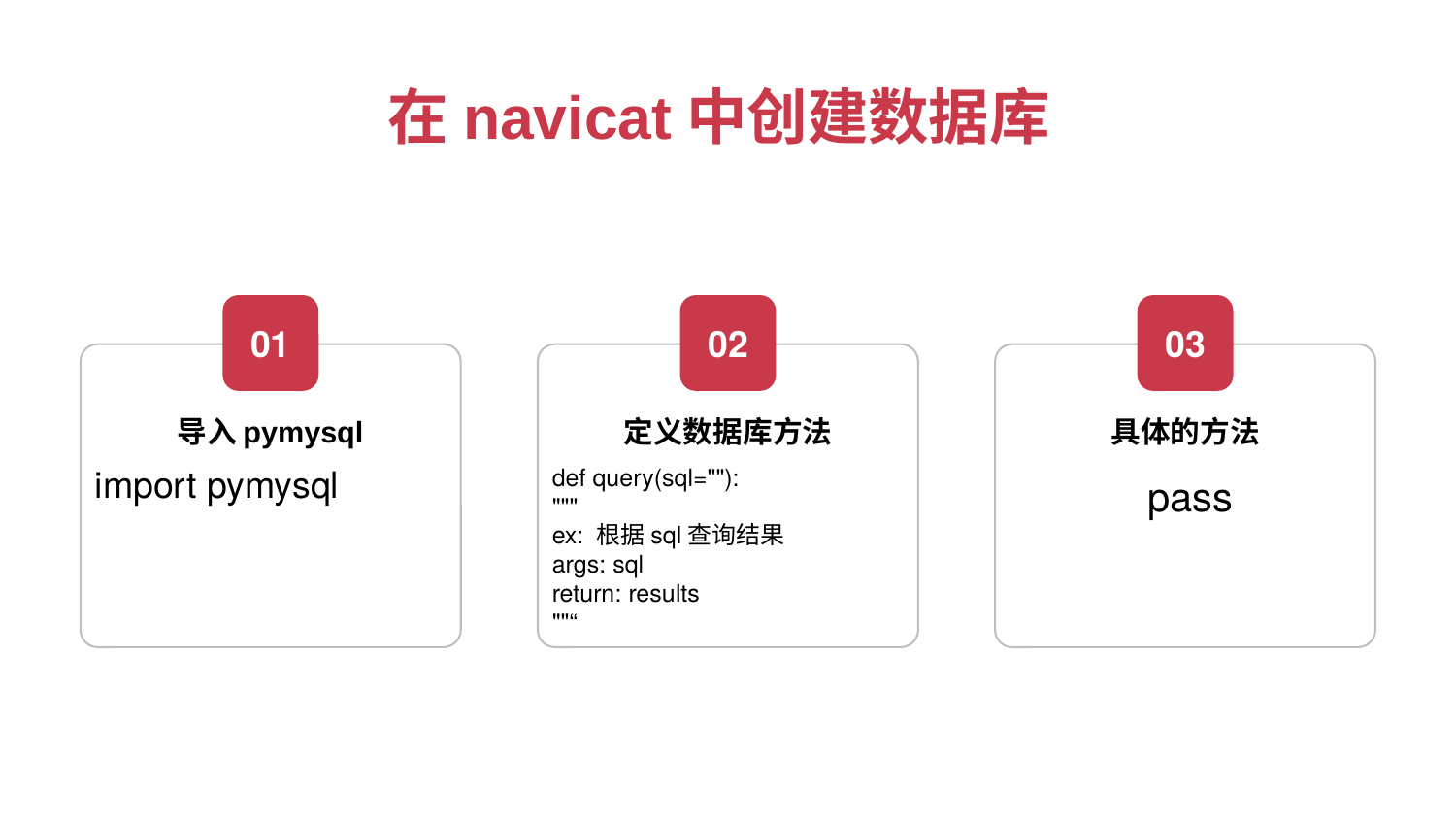

在navicat中创建数据库
01

导入pymysql
import pymysql
02

定义数据库方法
def query(sql=""):
"""
ex: 根据sql查询结果
args: sql
return: results
""“
03

具体的方法
 pass